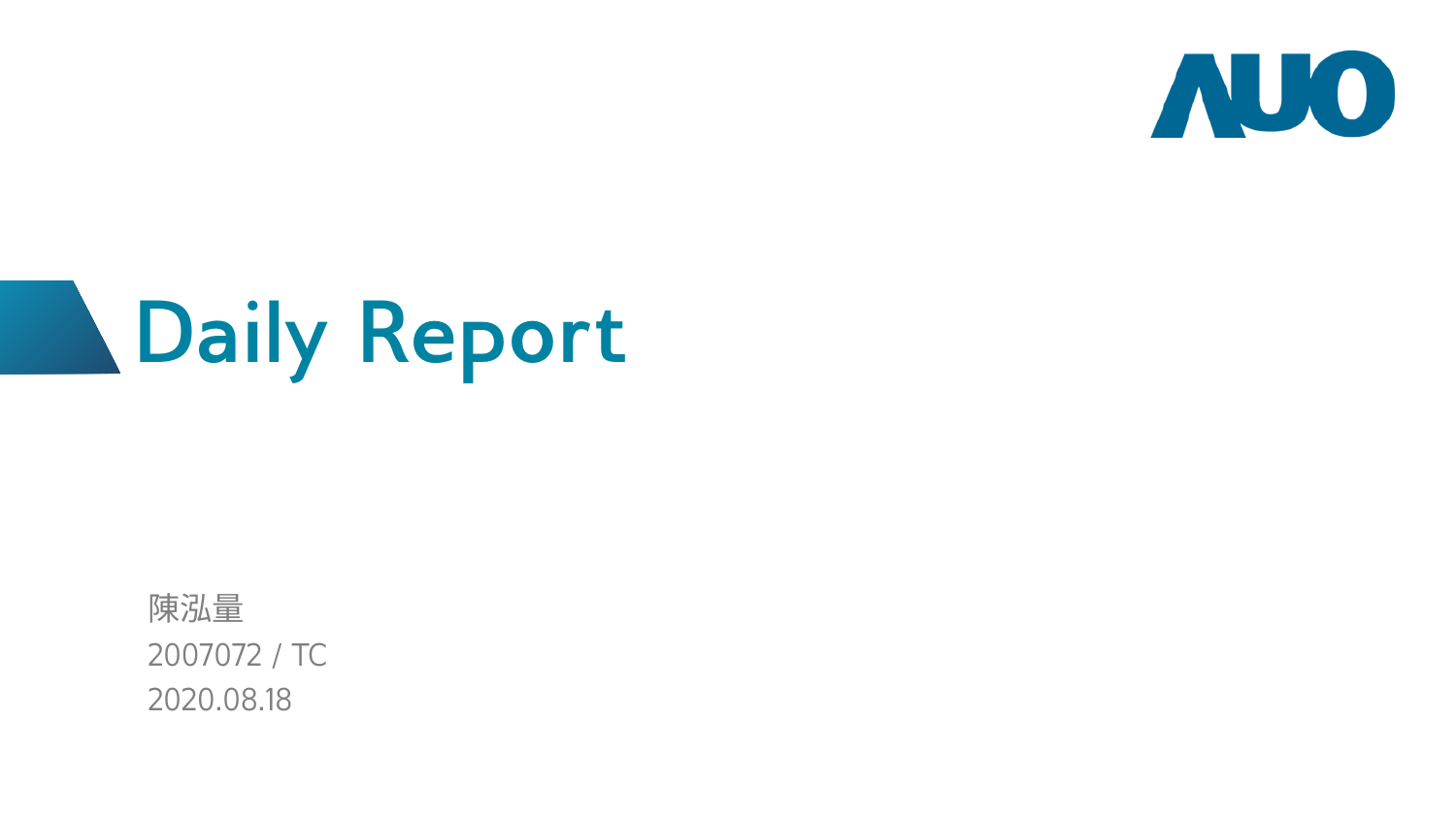

# Daily Report
陳泓量
2007072 / TC
2020.08.18